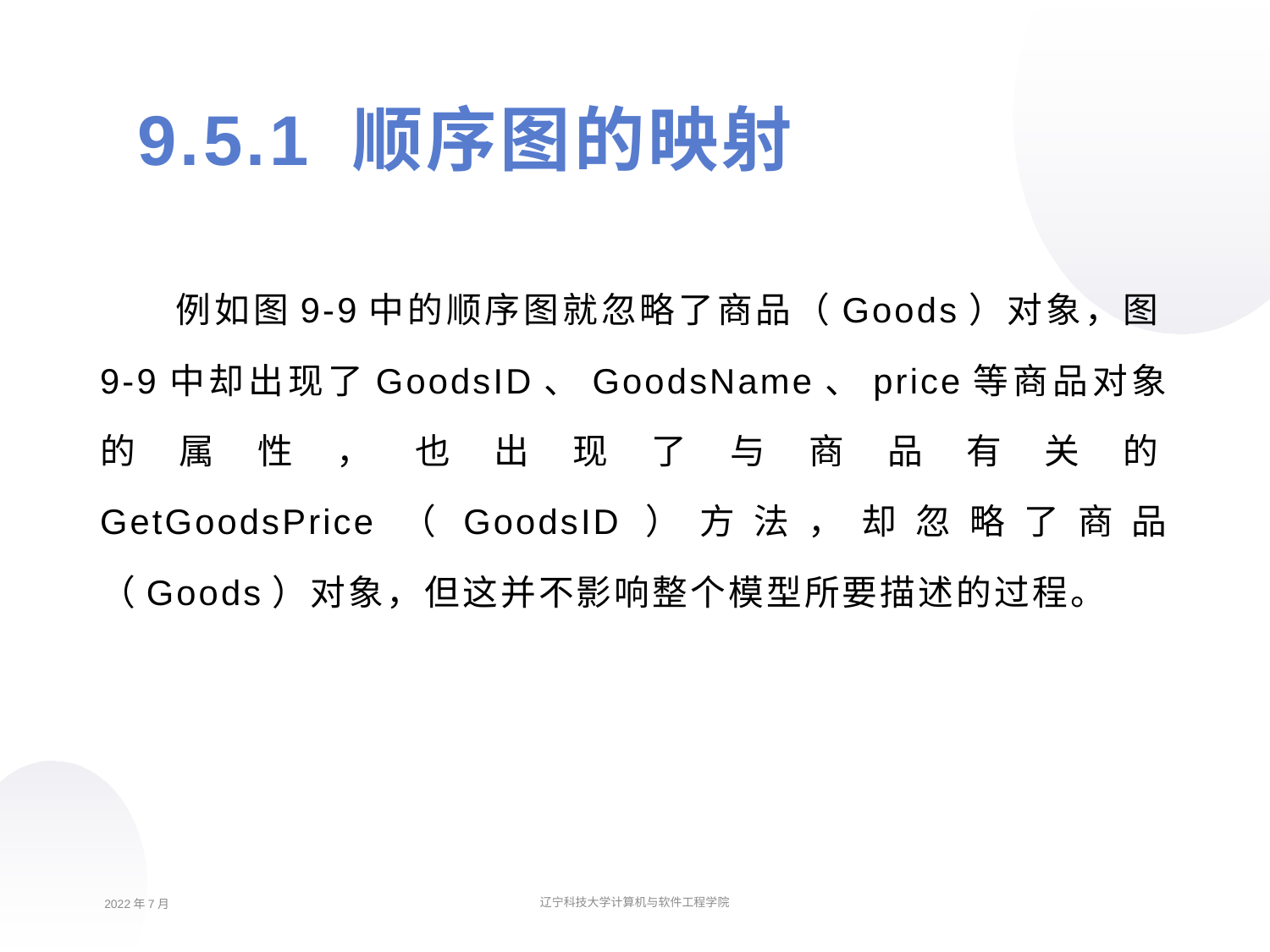

9.5.1 顺序图的映射
例如图9-9中的顺序图就忽略了商品（Goods）对象，图9-9中却出现了GoodsID、GoodsName、price等商品对象的属性，也出现了与商品有关的GetGoodsPrice（GoodsID）方法，却忽略了商品（Goods）对象，但这并不影响整个模型所要描述的过程。

2022年7月
辽宁科技大学计算机与软件工程学院
88